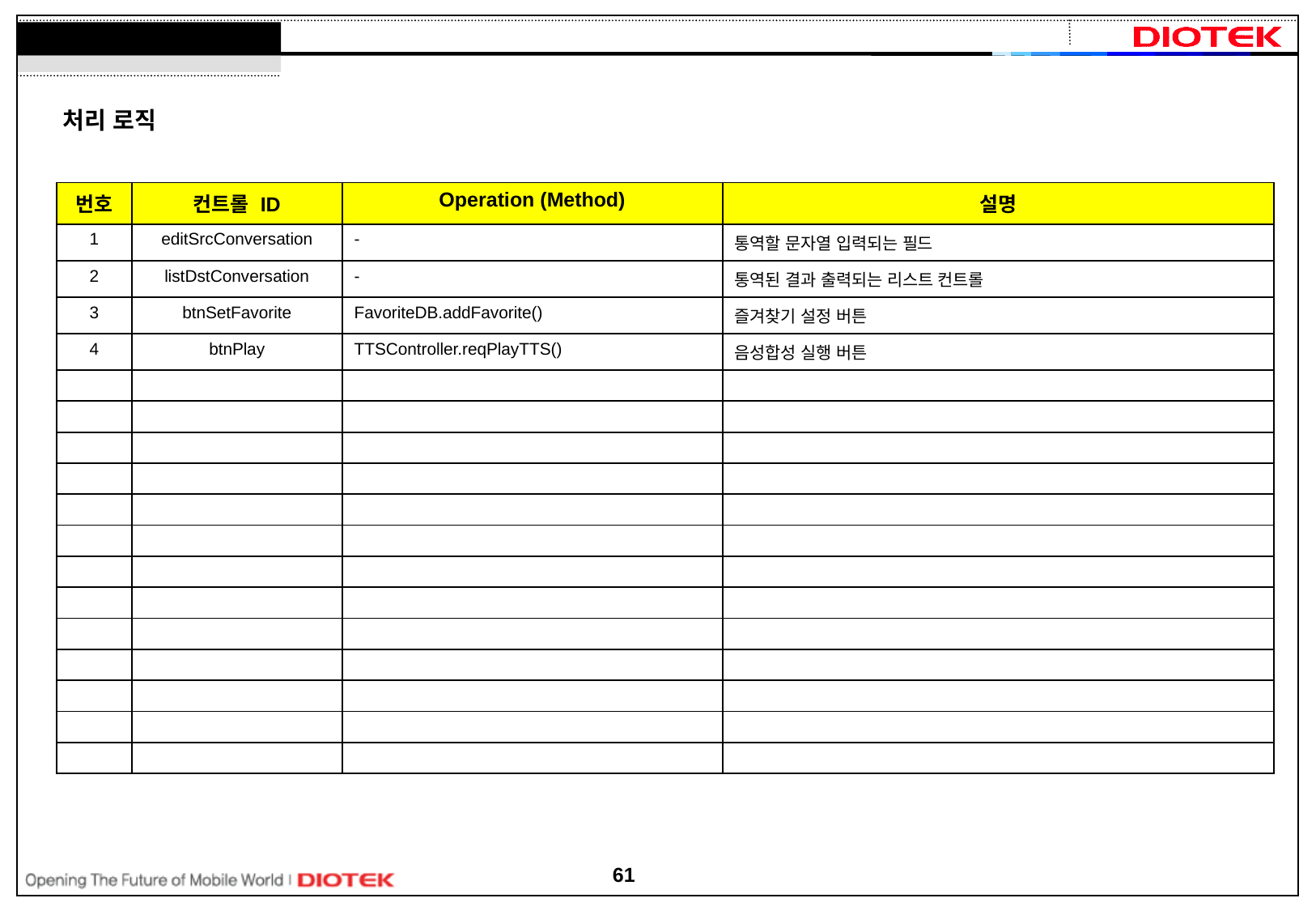

처리 로직
| 번호 | 컨트롤 ID | Operation (Method) | 설명 |
| --- | --- | --- | --- |
| 1 | editSrcConversation | - | 통역할 문자열 입력되는 필드 |
| 2 | listDstConversation | - | 통역된 결과 출력되는 리스트 컨트롤 |
| 3 | btnSetFavorite | FavoriteDB.addFavorite() | 즐겨찾기 설정 버튼 |
| 4 | btnPlay | TTSController.reqPlayTTS() | 음성합성 실행 버튼 |
|  |  |  |  |
|  |  |  |  |
|  |  |  |  |
|  |  |  |  |
|  |  |  |  |
|  |  |  |  |
|  |  |  |  |
|  |  |  |  |
|  |  |  |  |
|  |  |  |  |
|  |  |  |  |
|  |  |  |  |
|  |  |  |  |